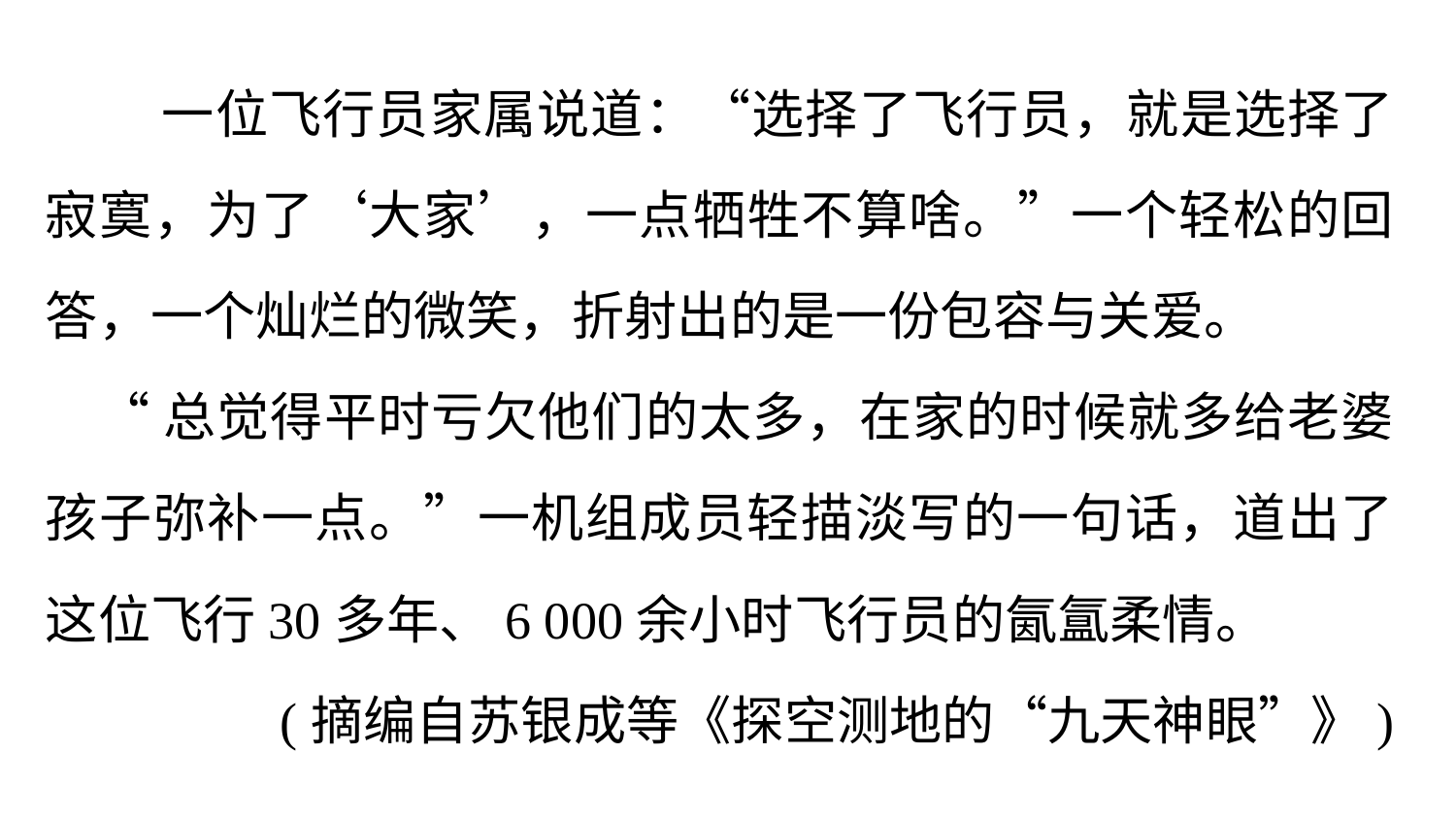

一位飞行员家属说道：“选择了飞行员，就是选择了寂寞，为了‘大家’，一点牺牲不算啥。”一个轻松的回答，一个灿烂的微笑，折射出的是一份包容与关爱。
    “总觉得平时亏欠他们的太多，在家的时候就多给老婆孩子弥补一点。”一机组成员轻描淡写的一句话，道出了这位飞行30多年、6 000余小时飞行员的氤氲柔情。
(摘编自苏银成等《探空测地的“九天神眼”》)